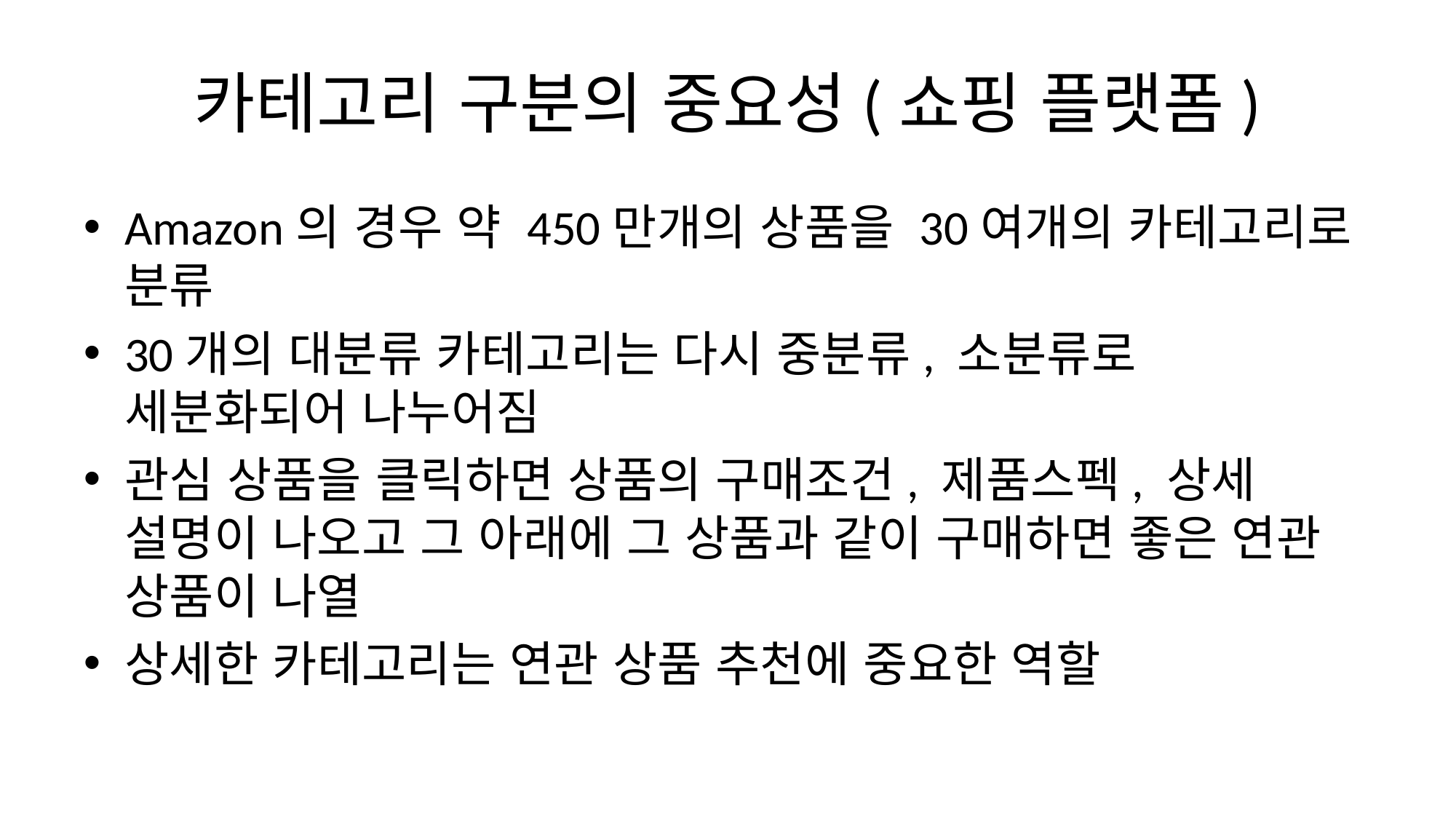

# 카테고리 구분의 중요성(쇼핑 플랫폼)
Amazon의 경우 약 450만개의 상품을 30여개의 카테고리로 분류
30개의 대분류 카테고리는 다시 중분류, 소분류로 세분화되어 나누어짐
관심 상품을 클릭하면 상품의 구매조건, 제품스펙, 상세 설명이 나오고 그 아래에 그 상품과 같이 구매하면 좋은 연관 상품이 나열
상세한 카테고리는 연관 상품 추천에 중요한 역할